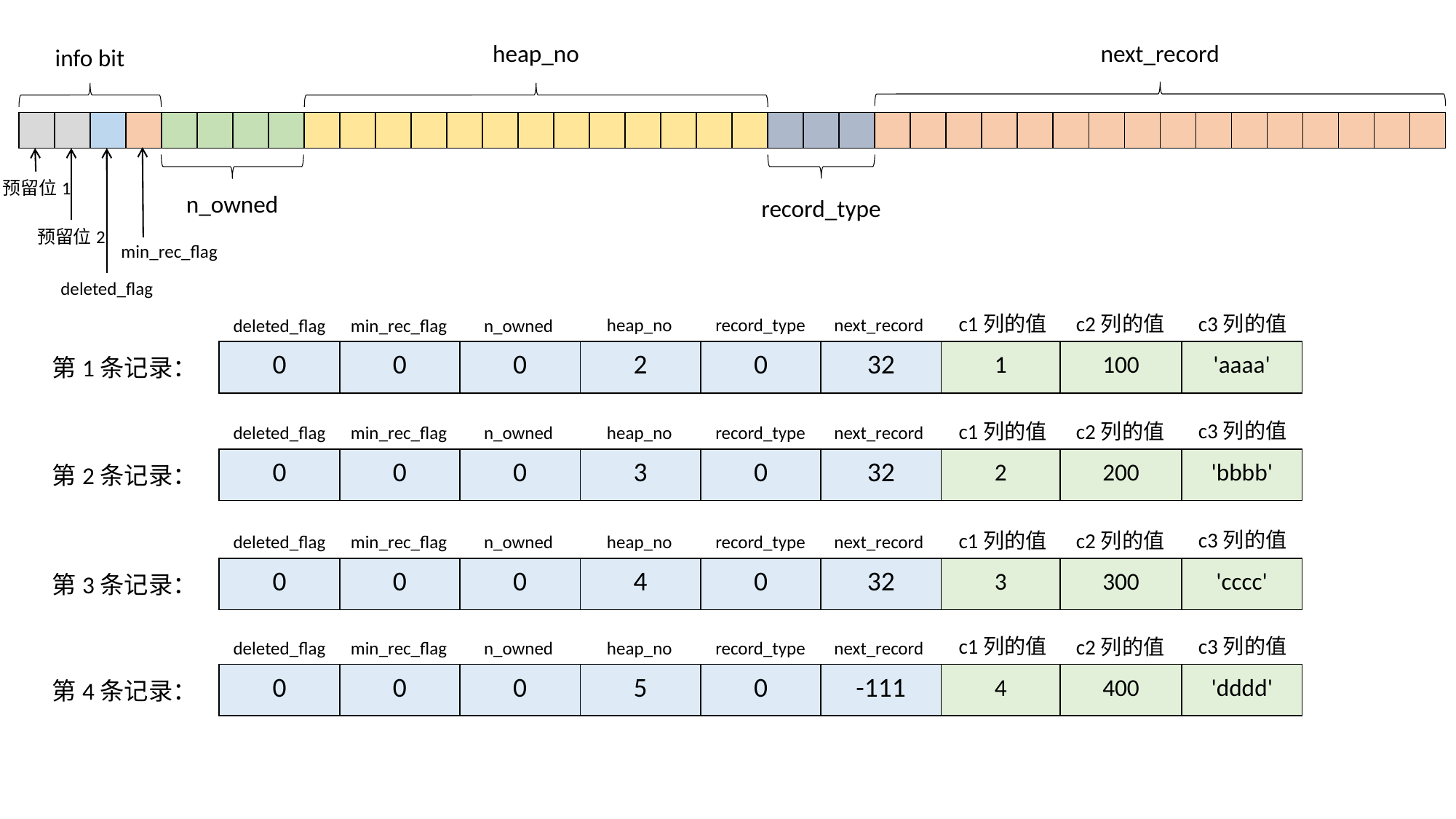

heap_no
next_record
info bit

n_owned
record_type
|  |  |  |  |  |  |  |  |  |  |  |  |  |  |  |  |  |  |  |  |  |  |  |  |  |  |  |  |  |  |  |  |  |  |  |  |  |  |  |  |
| --- | --- | --- | --- | --- | --- | --- | --- | --- | --- | --- | --- | --- | --- | --- | --- | --- | --- | --- | --- | --- | --- | --- | --- | --- | --- | --- | --- | --- | --- | --- | --- | --- | --- | --- | --- | --- | --- | --- | --- |
预留位1
预留位2
min_rec_flag
deleted_flag
c3列的值
c1列的值
c2列的值
heap_no
record_type
next_record
deleted_flag
min_rec_flag
n_owned
| 0 | 0 | 0 | 2 | 0 | 32 | 1 | 100 | 'aaaa' |
| --- | --- | --- | --- | --- | --- | --- | --- | --- |
第1条记录：
c3列的值
c1列的值
c2列的值
heap_no
record_type
next_record
deleted_flag
min_rec_flag
n_owned
| 0 | 0 | 0 | 3 | 0 | 32 | 2 | 200 | 'bbbb' |
| --- | --- | --- | --- | --- | --- | --- | --- | --- |
第2条记录：
c3列的值
c1列的值
c2列的值
heap_no
record_type
next_record
deleted_flag
min_rec_flag
n_owned
| 0 | 0 | 0 | 4 | 0 | 32 | 3 | 300 | 'cccc' |
| --- | --- | --- | --- | --- | --- | --- | --- | --- |
第3条记录：
c3列的值
c1列的值
c2列的值
heap_no
record_type
next_record
deleted_flag
min_rec_flag
n_owned
| 0 | 0 | 0 | 5 | 0 | -111 | 4 | 400 | 'dddd' |
| --- | --- | --- | --- | --- | --- | --- | --- | --- |
第4条记录：